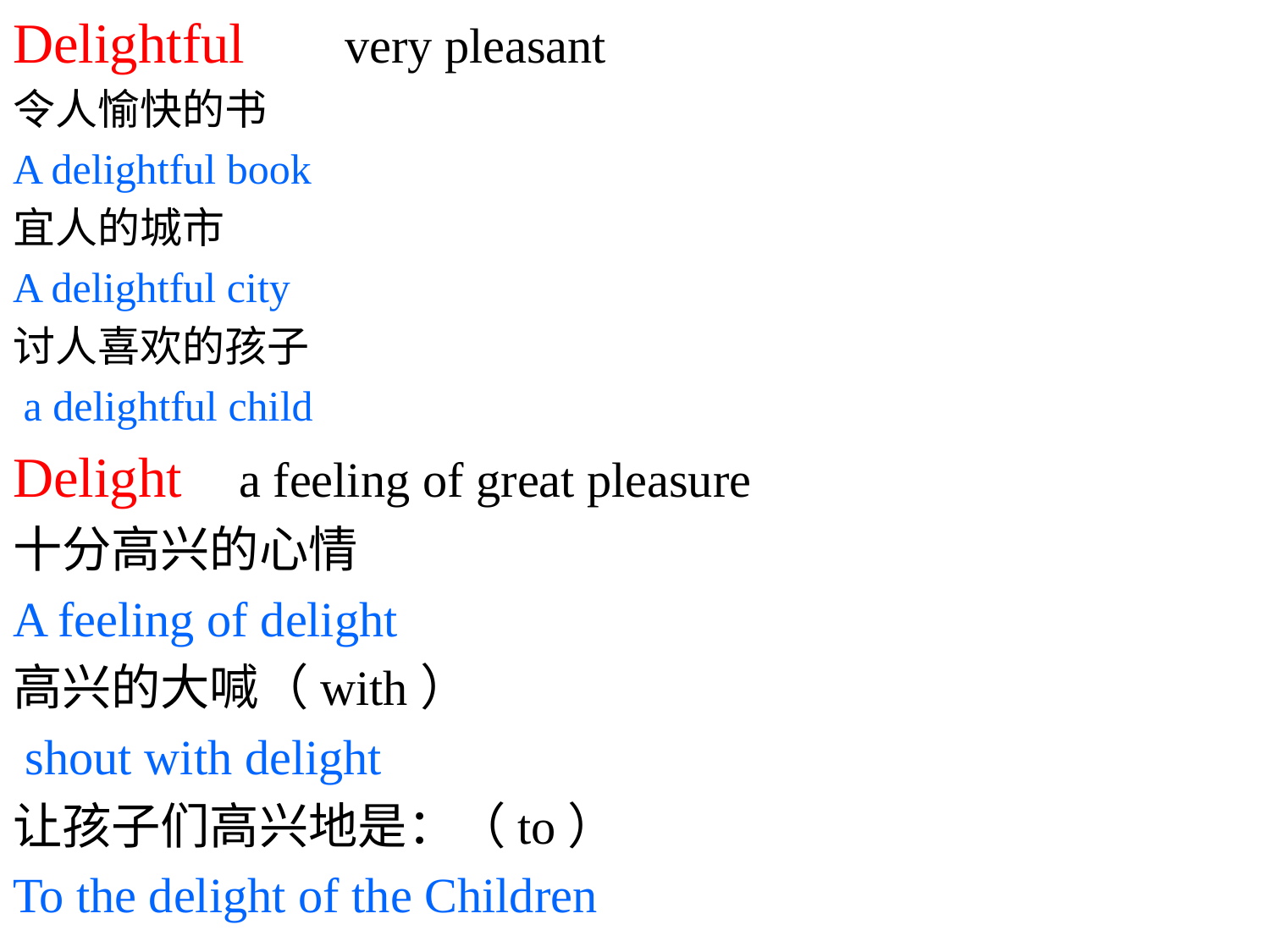

Delightful       very pleasant
令人愉快的书
A delightful book
宜人的城市
A delightful city
讨人喜欢的孩子
 a delightful child
Delight    a feeling of great pleasure
十分高兴的心情
A feeling of delight
高兴的大喊（with）
 shout with delight
让孩子们高兴地是：（to）
To the delight of the Children